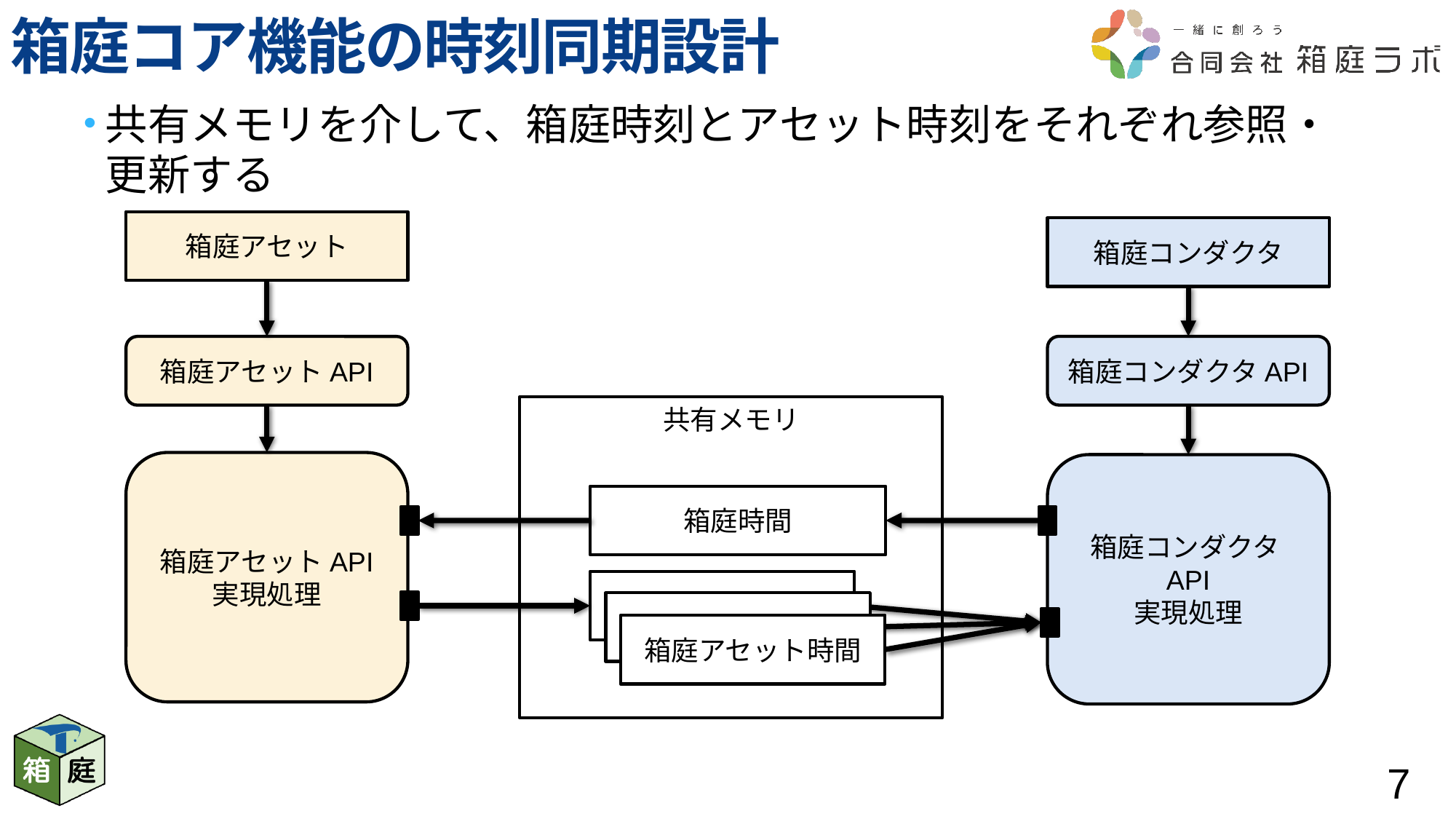

# 箱庭コア機能の時刻同期設計
共有メモリを介して、箱庭時刻とアセット時刻をそれぞれ参照・更新する
箱庭アセット
箱庭コンダクタ
箱庭コンダクタAPI
箱庭アセットAPI
共有メモリ
箱庭アセットAPI
実現処理
箱庭コンダクタAPI
実現処理
箱庭時間

箱庭アセット時間

箱庭アセット時間

箱庭アセット時間
7